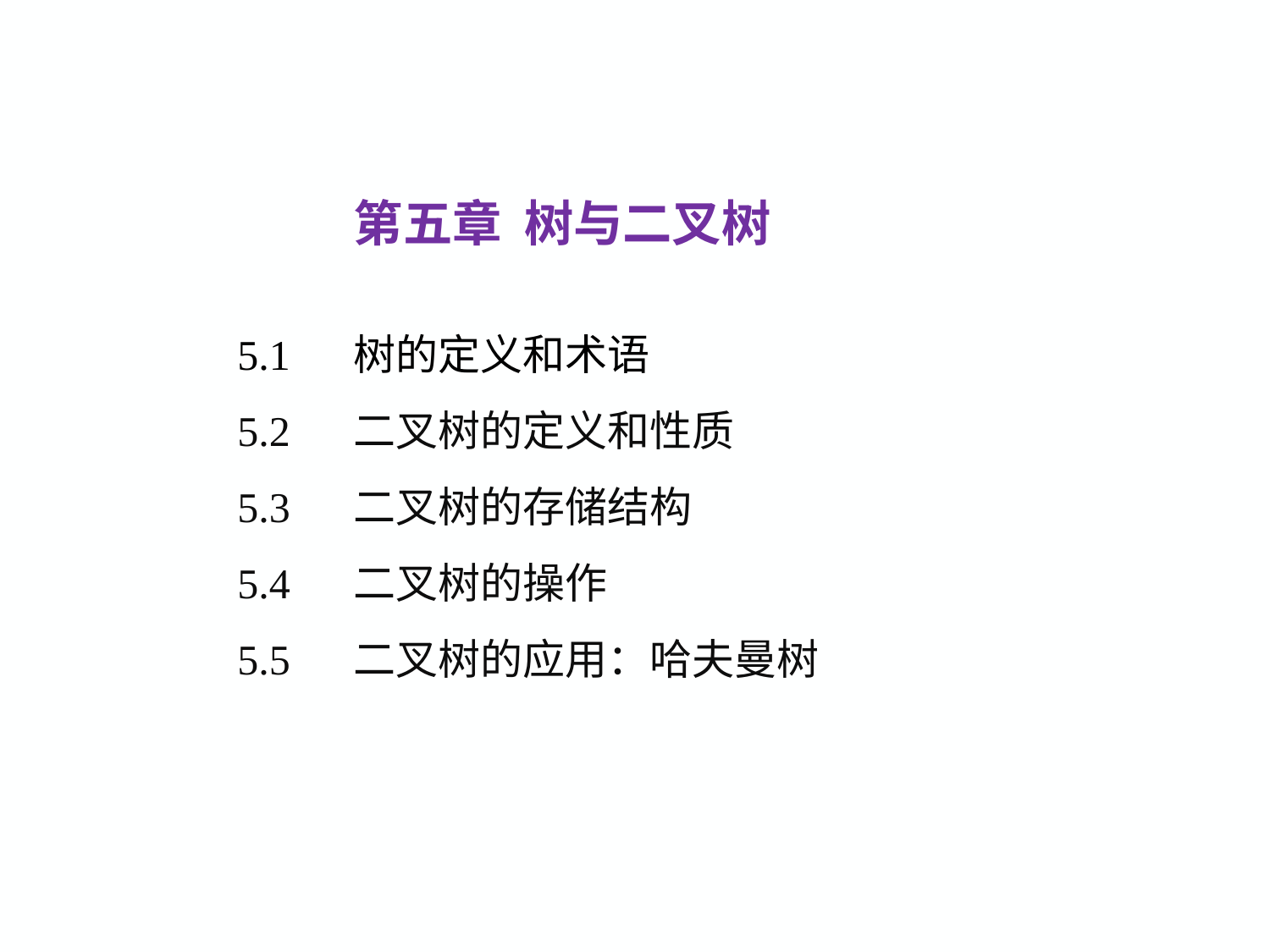

第五章  树与二叉树
5.1
5.2
5.3
5.4
5.5
树的定义和术语
二叉树的定义和性质
二叉树的存储结构
二叉树的操作
二叉树的应用：哈夫曼树